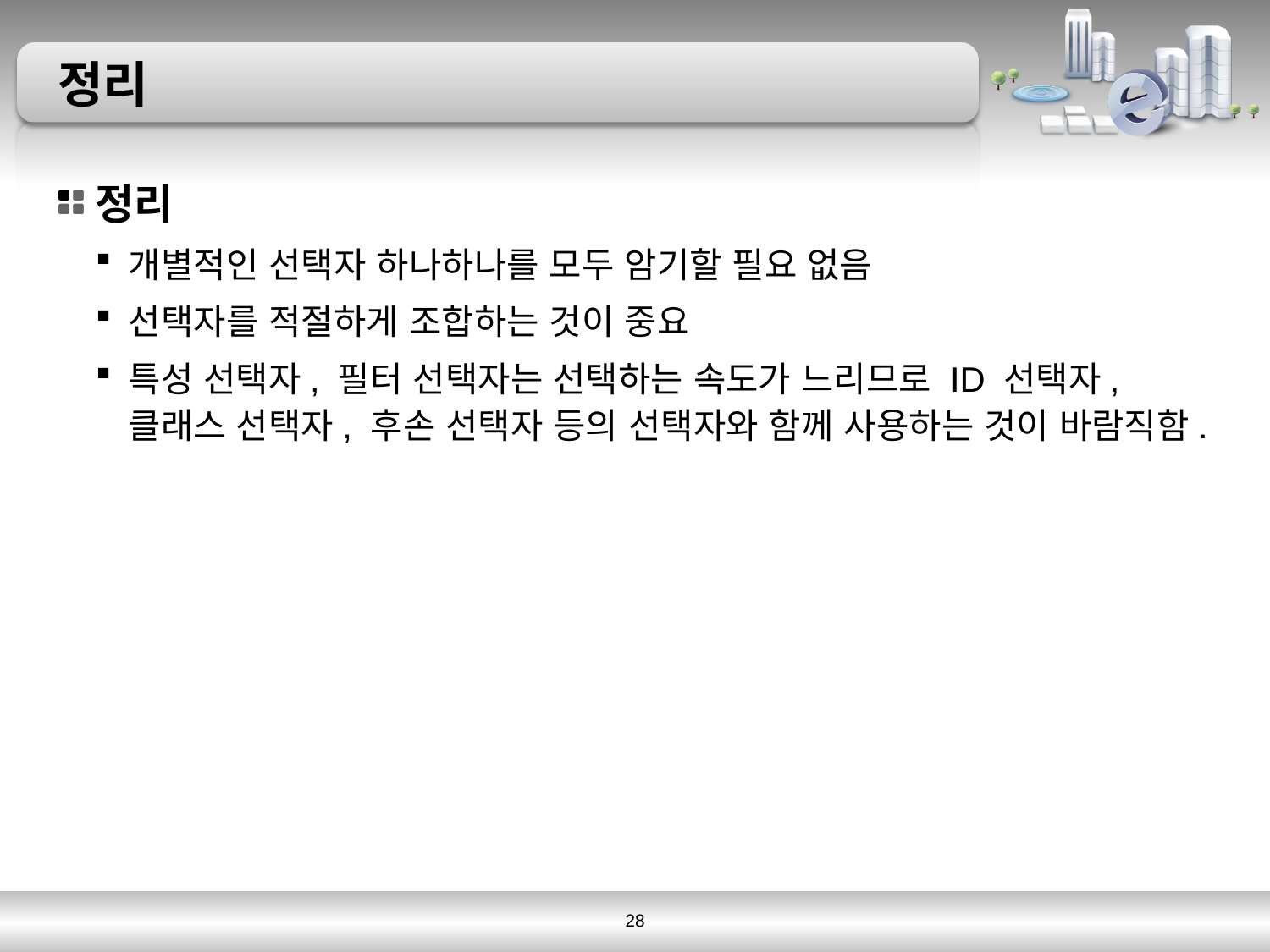

# 정리
정리
개별적인 선택자 하나하나를 모두 암기할 필요 없음
선택자를 적절하게 조합하는 것이 중요
특성 선택자, 필터 선택자는 선택하는 속도가 느리므로 ID 선택자, 클래스 선택자, 후손 선택자 등의 선택자와 함께 사용하는 것이 바람직함.